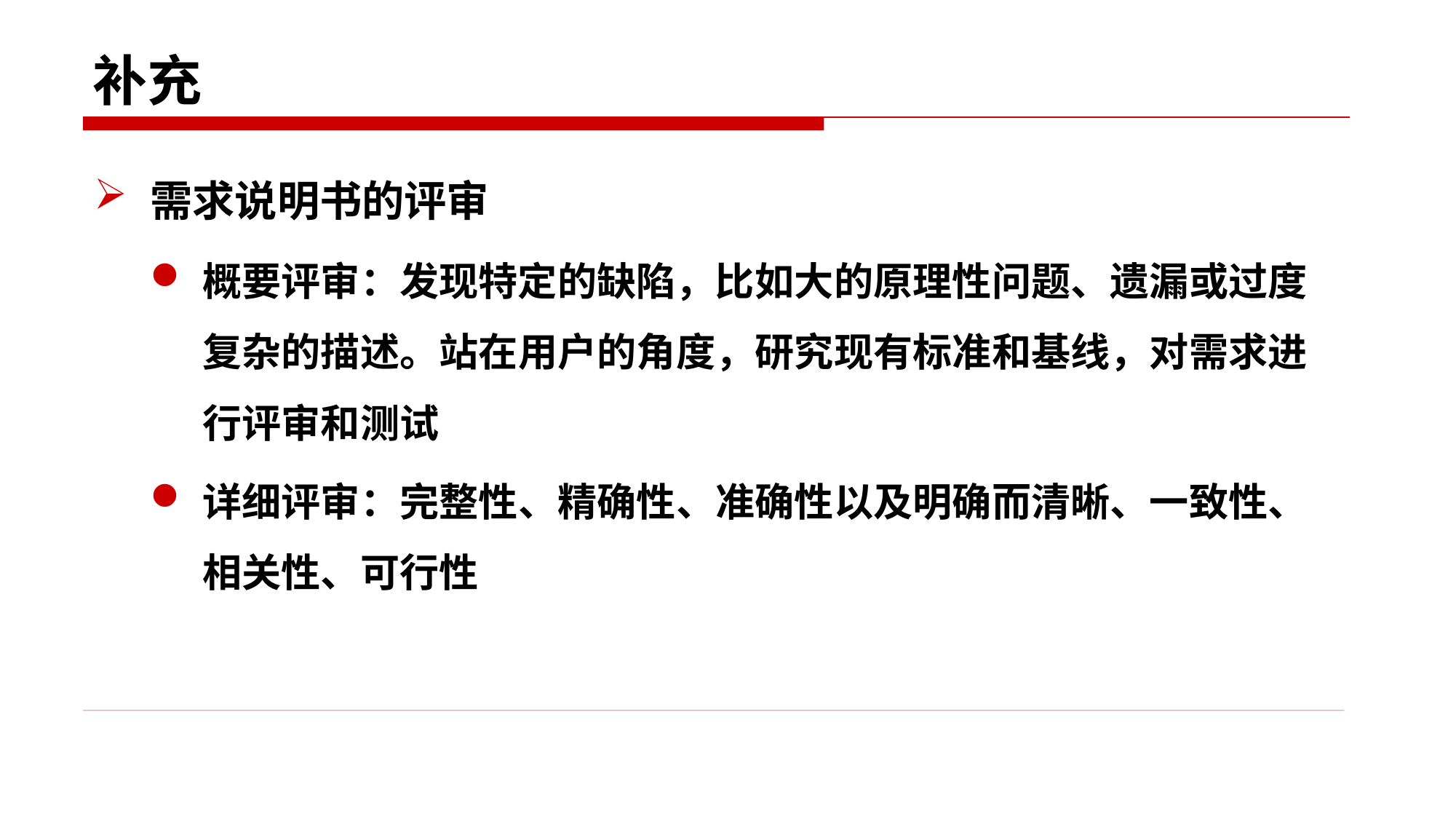

# 补充
需求说明书的评审
概要评审：发现特定的缺陷，比如大的原理性问题、遗漏或过度复杂的描述。站在用户的角度，研究现有标准和基线，对需求进行评审和测试
详细评审：完整性、精确性、准确性以及明确而清晰、一致性、相关性、可行性